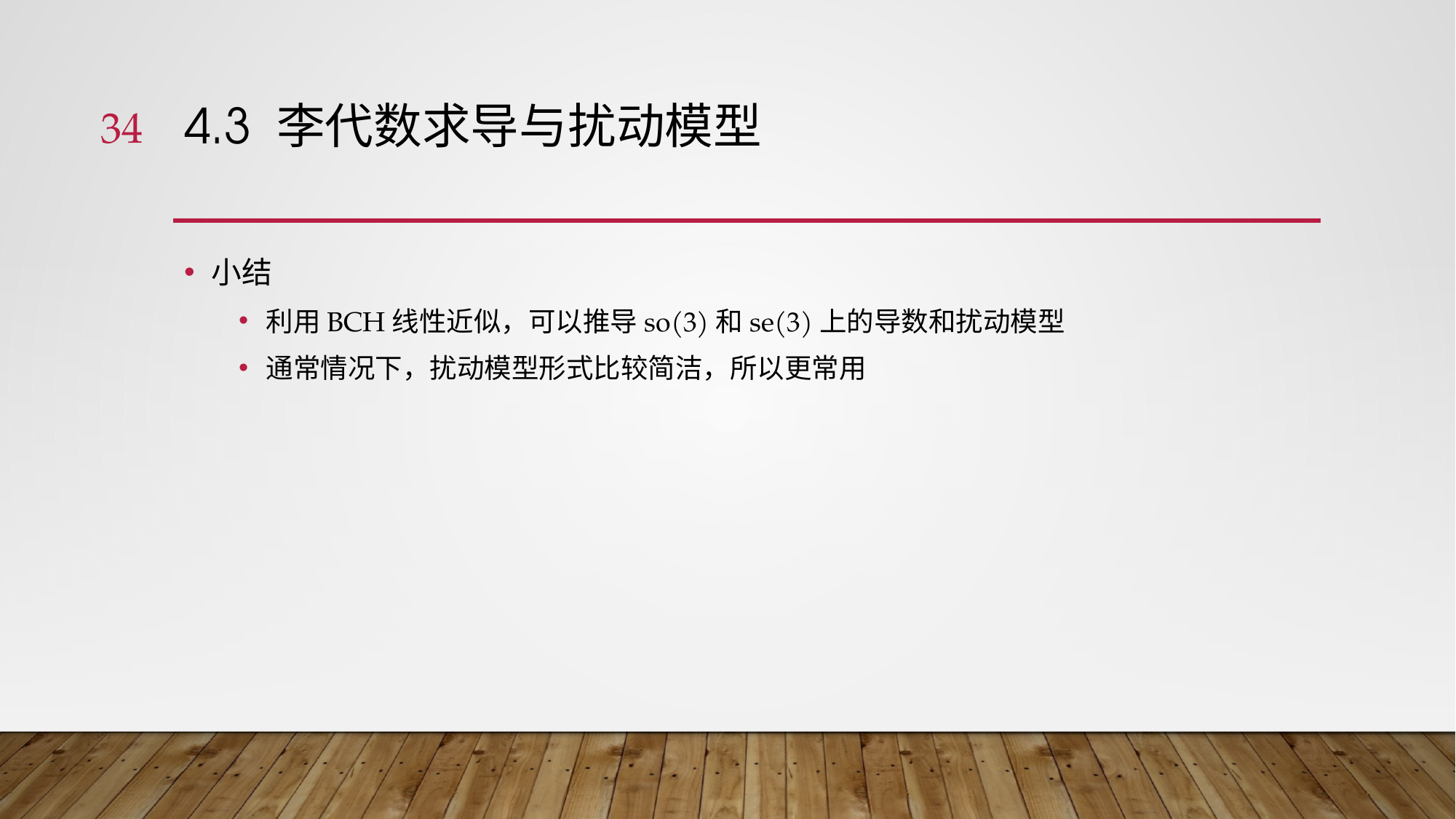

34
# 4.3 李代数求导与扰动模型
小结
利用BCH线性近似，可以推导so(3)和se(3)上的导数和扰动模型
通常情况下，扰动模型形式比较简洁，所以更常用